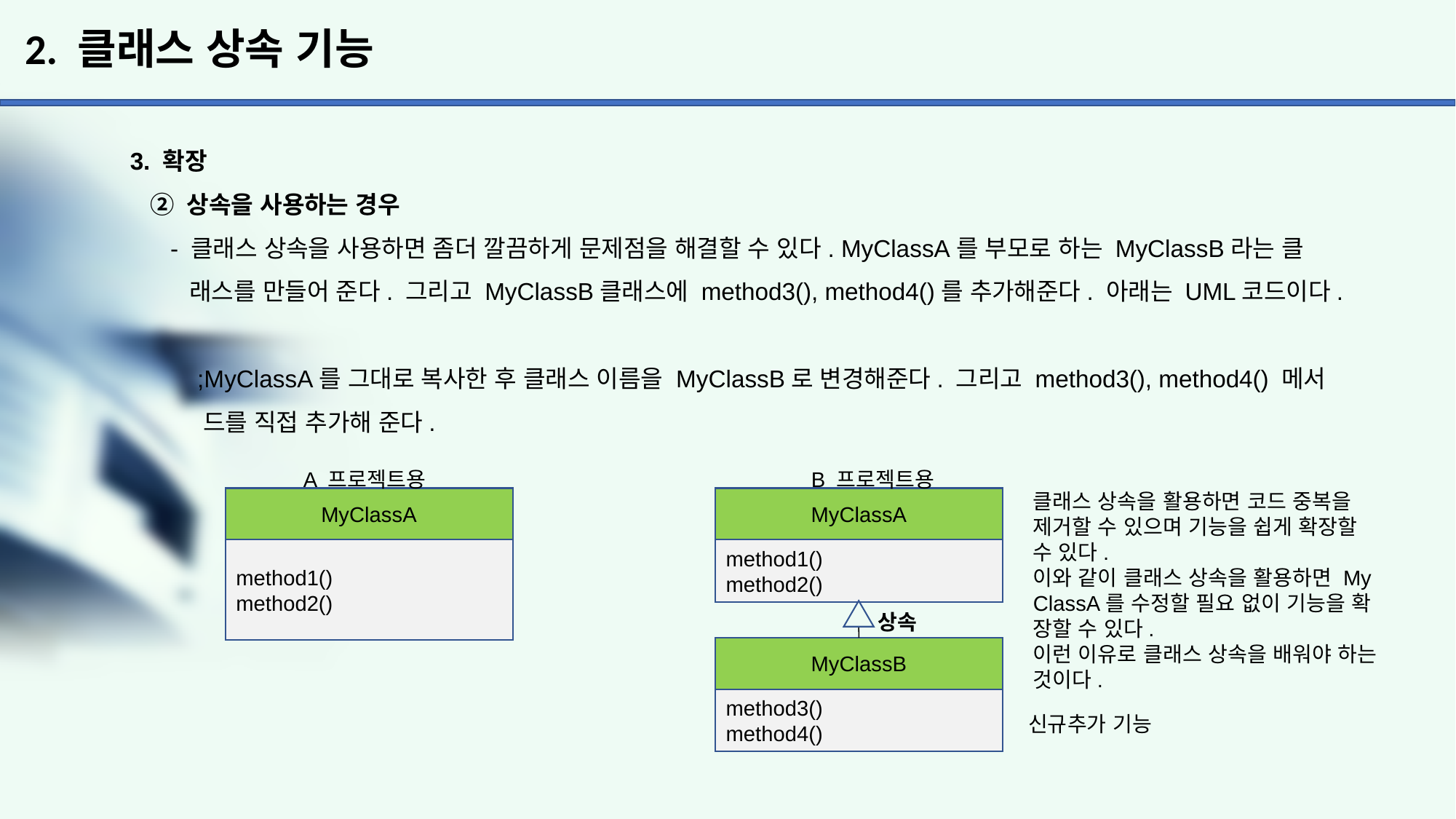

# 2. 클래스 상속 기능
3. 확장
   ② 상속을 사용하는 경우
      - 클래스 상속을 사용하면 좀더 깔끔하게 문제점을 해결할 수 있다. MyClassA를 부모로 하는 MyClassB라는 클
        래스를 만들어 준다. 그리고 MyClassB클래스에 method3(), method4()를 추가해준다. 아래는 UML코드이다.

          ;MyClassA를 그대로 복사한 후 클래스 이름을 MyClassB로 변경해준다. 그리고 method3(), method4() 메서
          드를 직접 추가해 준다.
A 프로젝트용
B 프로젝트용
클래스 상속을 활용하면 코드 중복을
제거할 수 있으며 기능을 쉽게 확장할
수 있다.
이와 같이 클래스 상속을 활용하면 My
ClassA를 수정할 필요 없이 기능을 확
장할 수 있다.
이런 이유로 클래스 상속을 배워야 하는
것이다.
MyClassA
MyClassA
method1()
method2()
method1()
method2()

상속
MyClassB
method3()
method4()
신규추가 기능